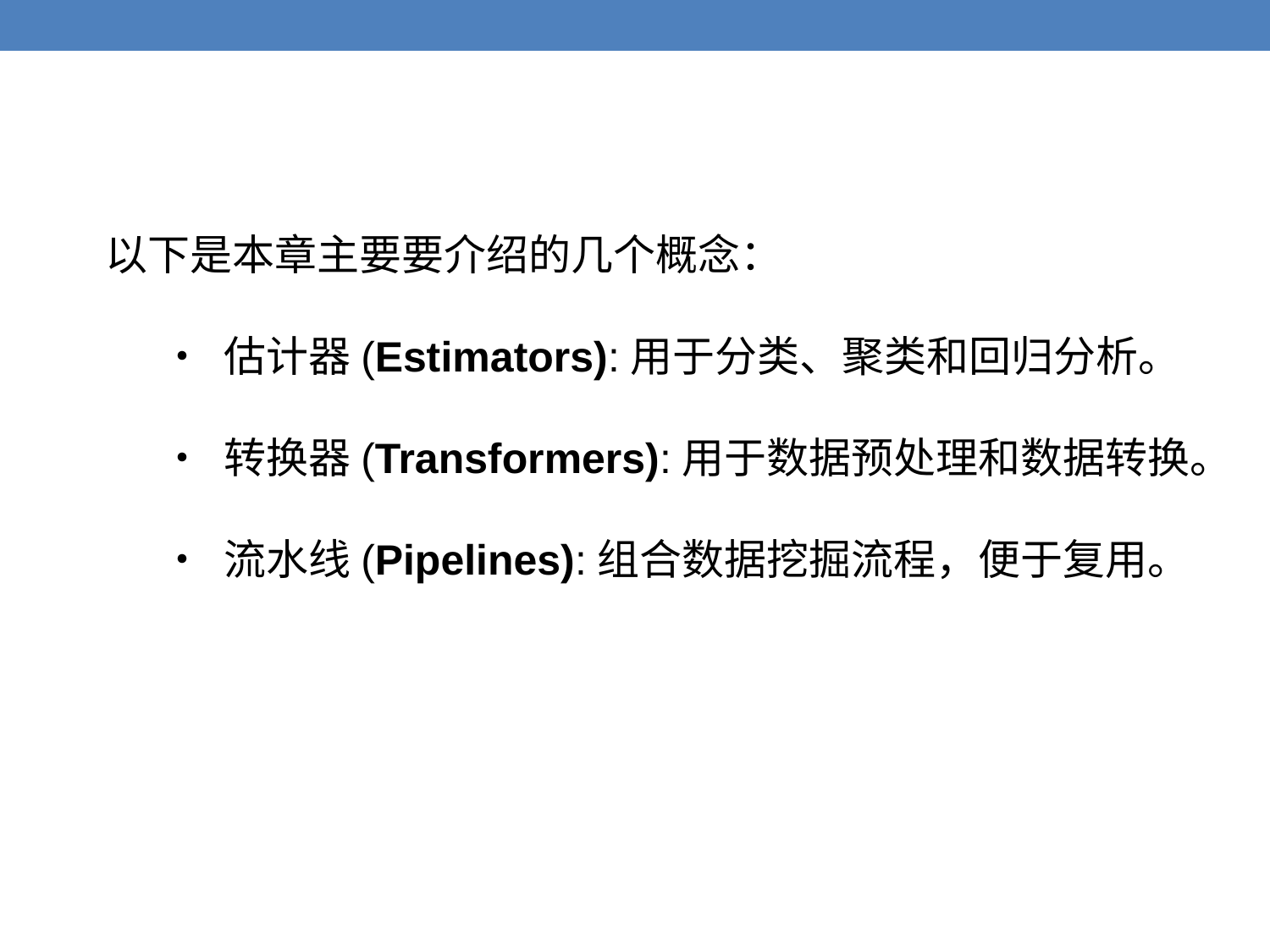

以下是本章主要要介绍的几个概念：

         • 估计器(Estimators):用于分类、聚类和回归分析。

         • 转换器(Transformers):用于数据预处理和数据转换。

         • 流水线(Pipelines):组合数据挖掘流程，便于复用。